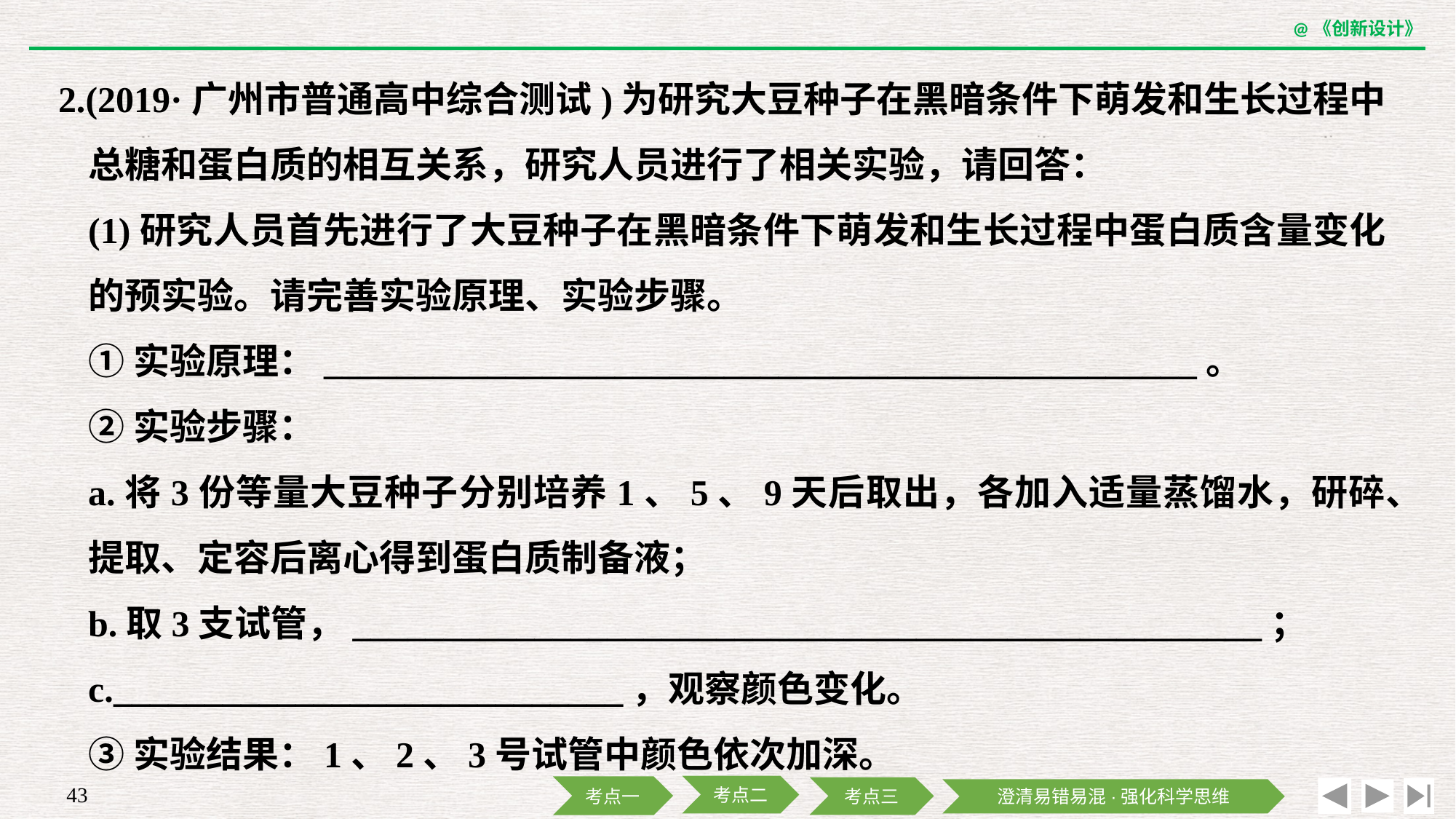

2.(2019·广州市普通高中综合测试)为研究大豆种子在黑暗条件下萌发和生长过程中总糖和蛋白质的相互关系，研究人员进行了相关实验，请回答：
	(1)研究人员首先进行了大豆种子在黑暗条件下萌发和生长过程中蛋白质含量变化的预实验。请完善实验原理、实验步骤。
	①实验原理：________________________________________________。
	②实验步骤：
	a.将3份等量大豆种子分别培养1、5、9天后取出，各加入适量蒸馏水，研碎、提取、定容后离心得到蛋白质制备液；
	b.取3支试管，__________________________________________________；
	c.____________________________，观察颜色变化。
	③实验结果：1、2、3号试管中颜色依次加深。